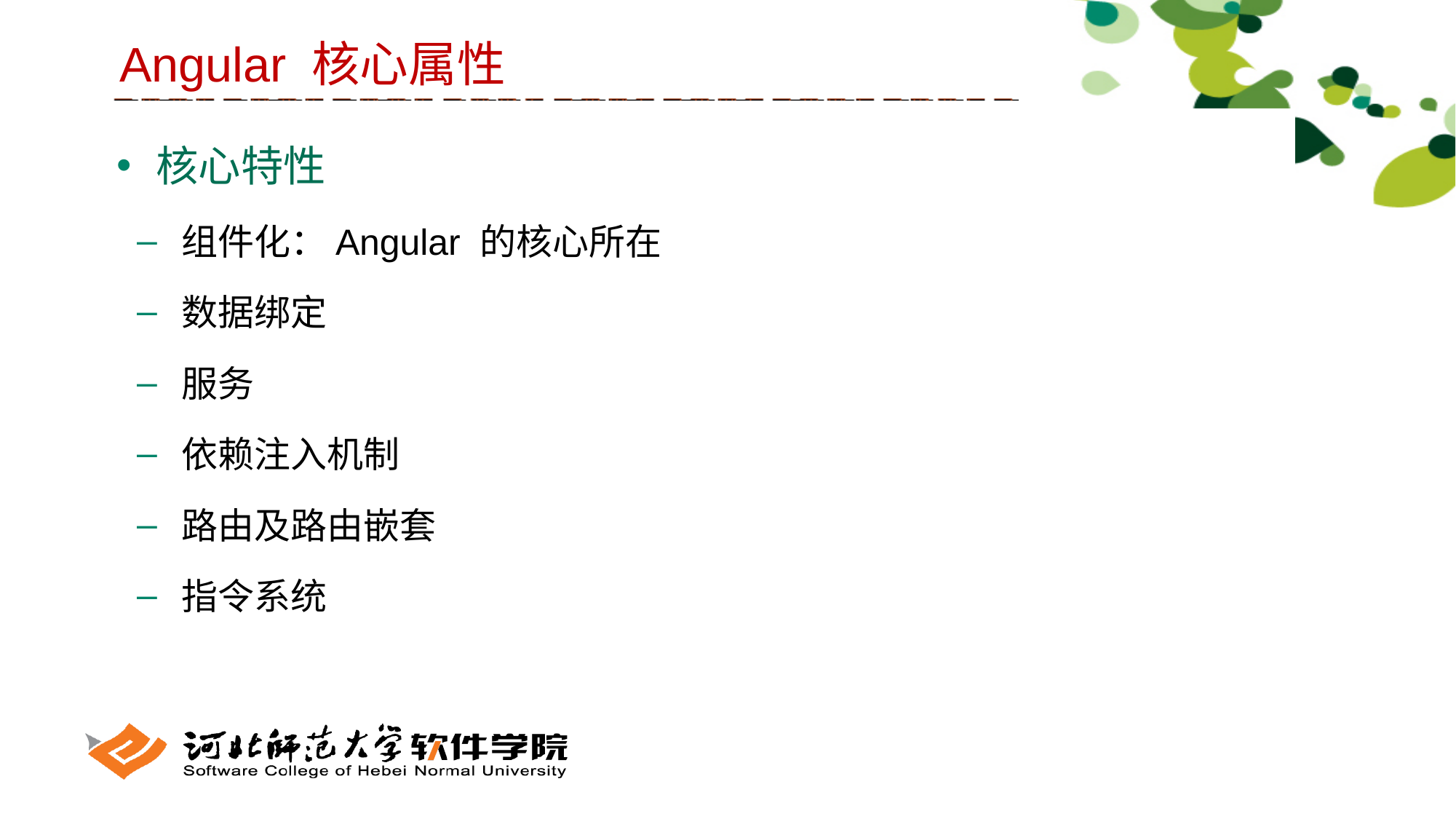

Angular 核心属性
 核心特性
 组件化：Angular 的核心所在
 数据绑定
 服务
 依赖注入机制
 路由及路由嵌套
 指令系统